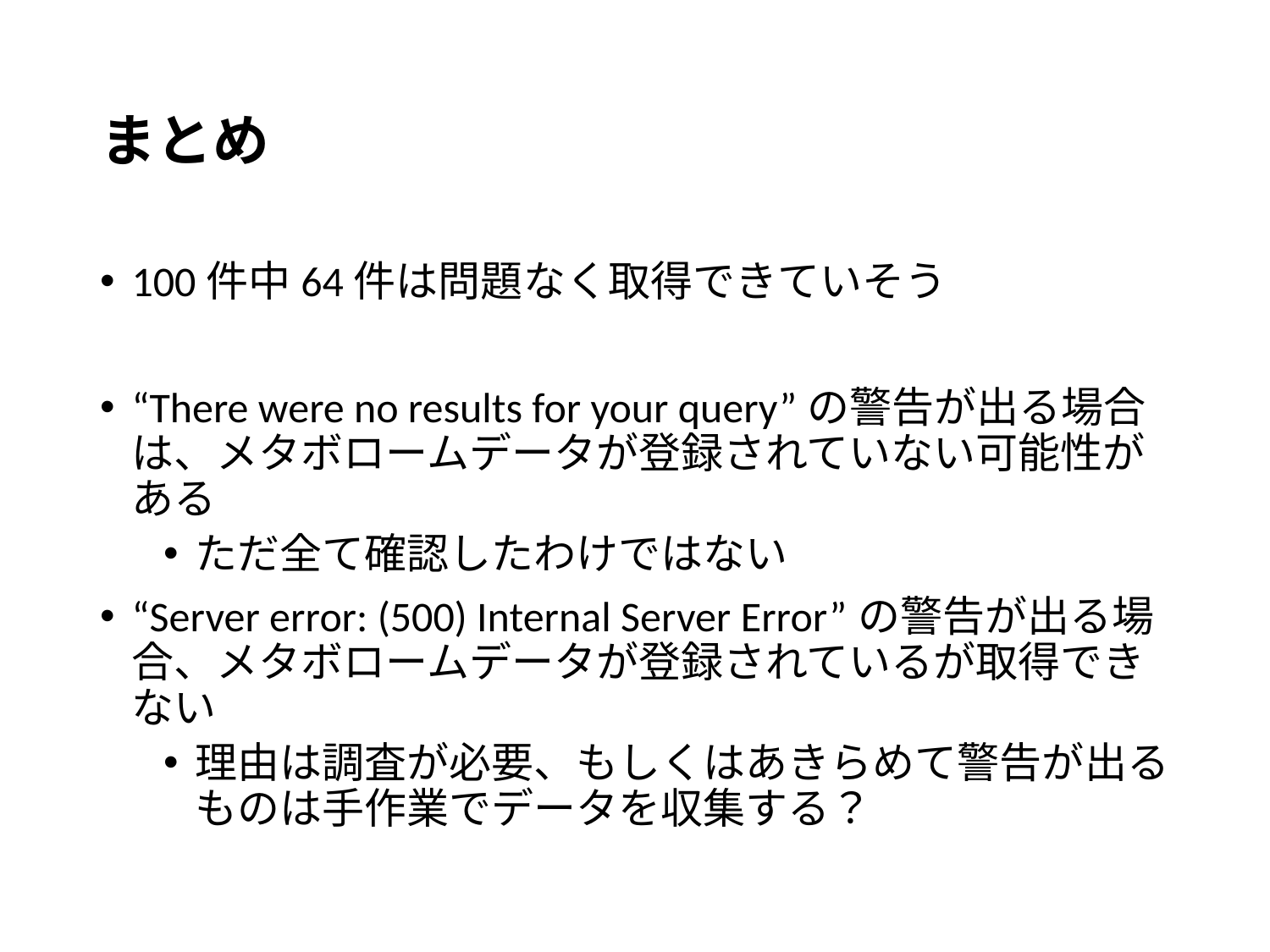

# まとめ
100件中64件は問題なく取得できていそう

“There were no results for your query”の警告が出る場合は、メタボロームデータが登録されていない可能性がある
ただ全て確認したわけではない
“Server error: (500) Internal Server Error”の警告が出る場合、メタボロームデータが登録されているが取得できない
理由は調査が必要、もしくはあきらめて警告が出るものは手作業でデータを収集する？